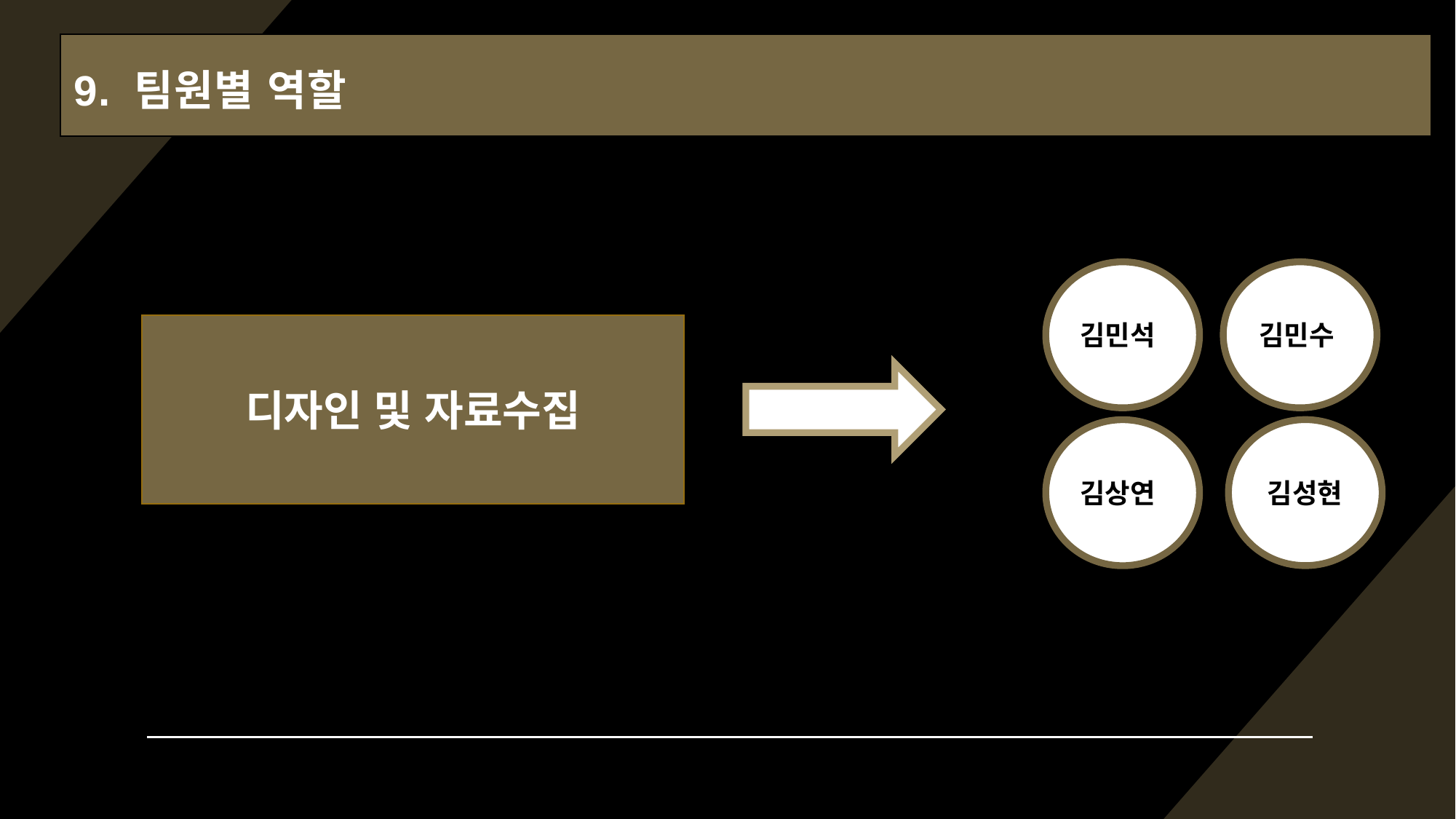

# 9. 팀원별 역할

김민석
김민수

디자인 및 자료수집

김상연
김성현